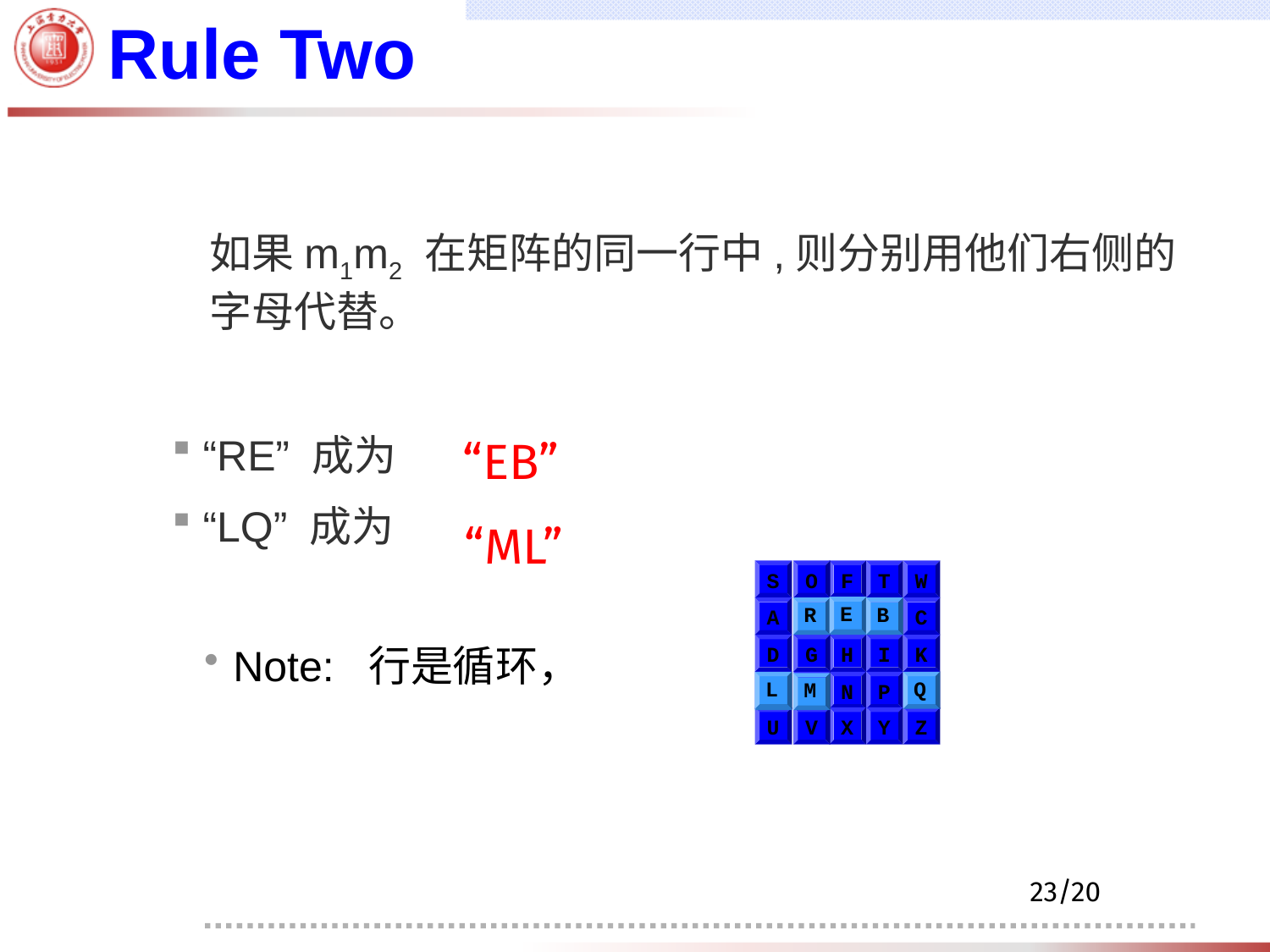

# Rule Two
如果m1m2 在矩阵的同一行中,则分别用他们右侧的字母代替。

“RE” 成为
“LQ” 成为

Note:  行是循环，

“EB”
“ML”

S

O

F

T

W

A

R

E

B

C

D

G

H

I

K

L

M

N

P

Q

U

V

X

Y

Z
E

R

E

B

L

Q

L

M

23/20